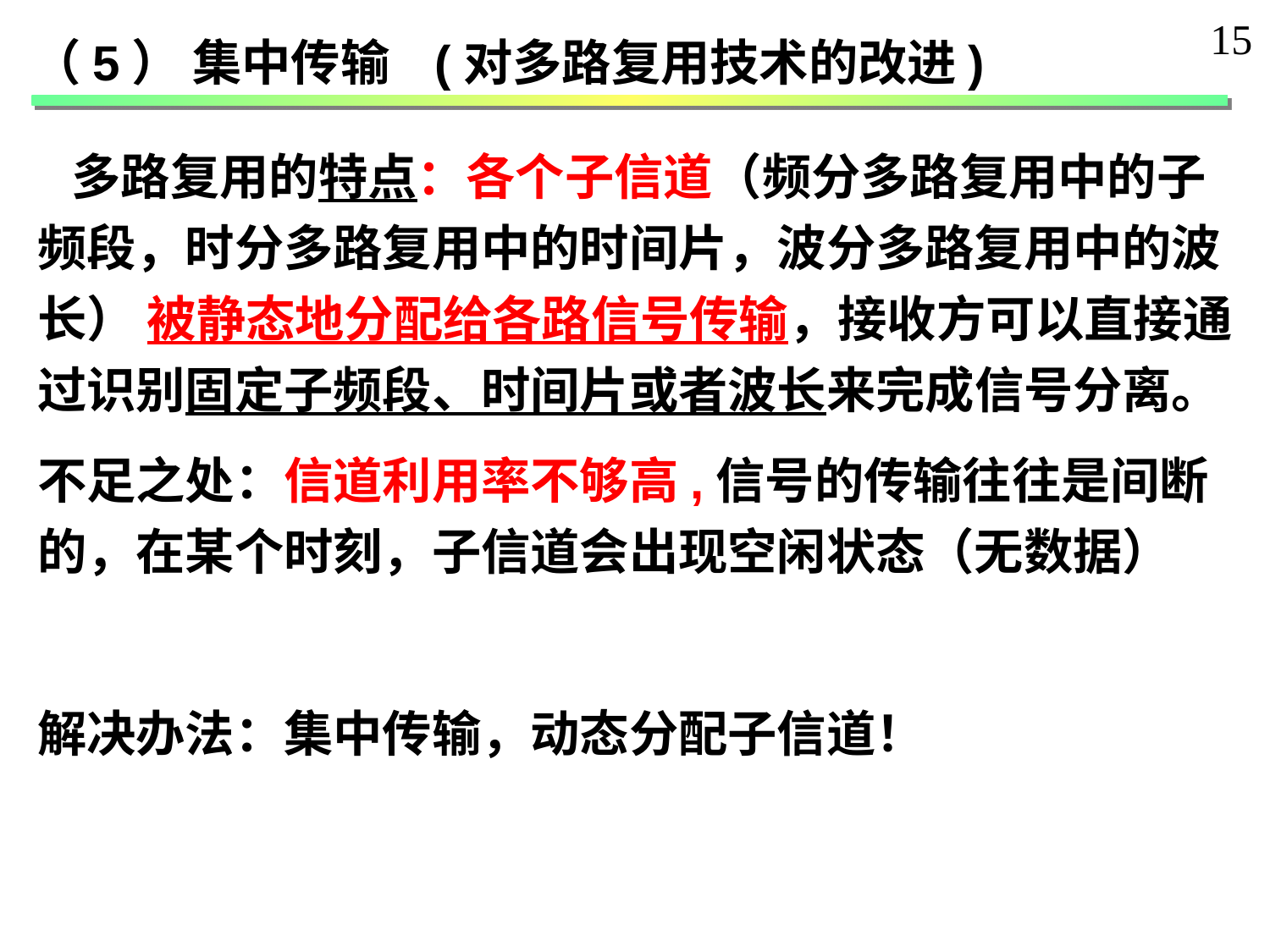

15
（5） 集中传输   (对多路复用技术的改进)

  多路复用的特点：各个子信道（频分多路复用中的子频段，时分多路复用中的时间片，波分多路复用中的波长） 被静态地分配给各路信号传输，接收方可以直接通过识别固定子频段、时间片或者波长来完成信号分离。
不足之处：信道利用率不够高,信号的传输往往是间断的，在某个时刻，子信道会出现空闲状态（无数据）

解决办法：集中传输，动态分配子信道！